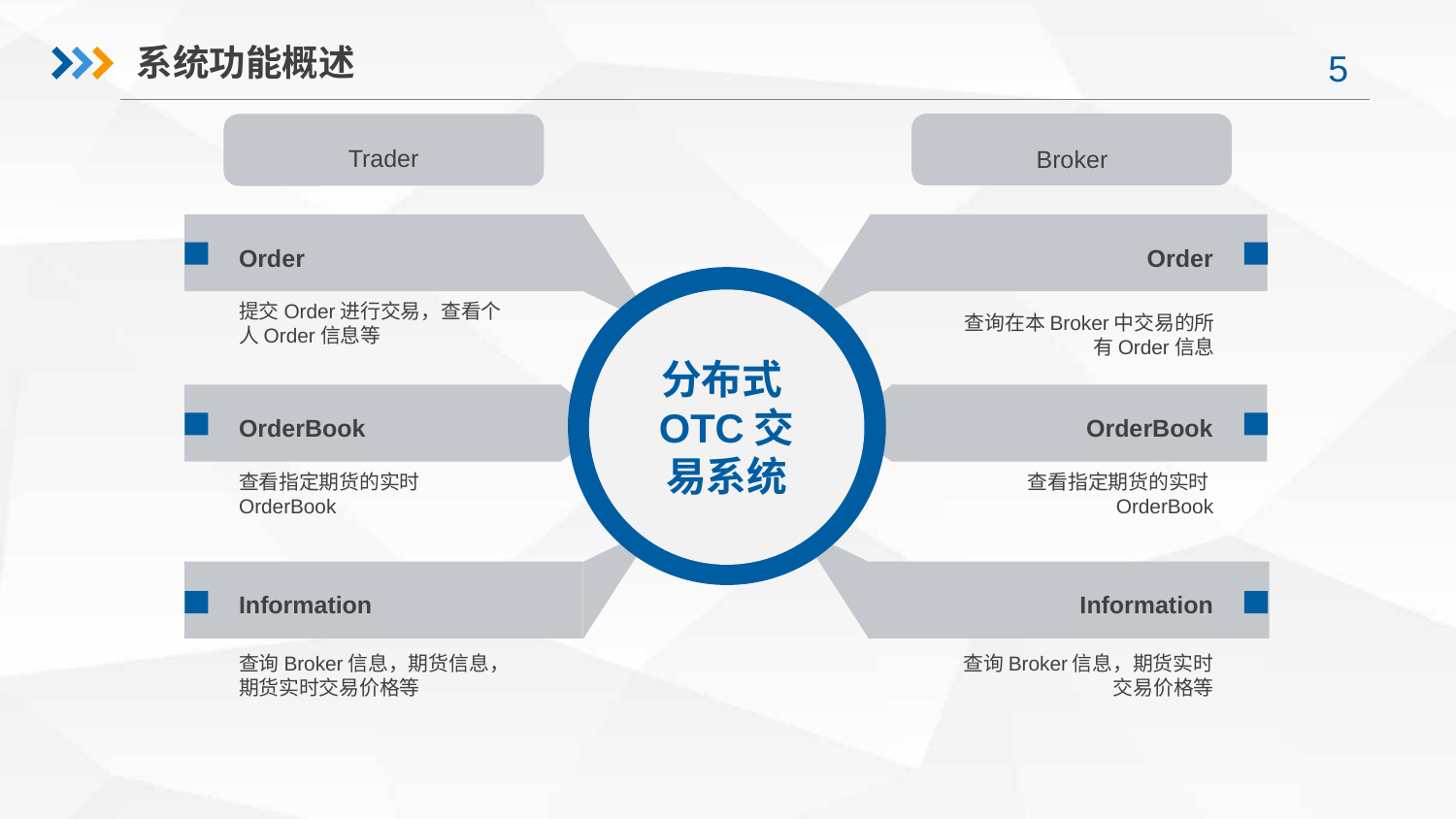

系统功能概述

Trader
Broker

Order
Order

分布式OTC交易系统
提交Order进行交易，查看个人Order信息等
查询在本Broker中交易的所有Order信息

OrderBook
OrderBook

查看指定期货的实时OrderBook
查看指定期货的实时OrderBook

Information
Information

查询Broker信息，期货信息，期货实时交易价格等
查询Broker信息，期货实时交易价格等